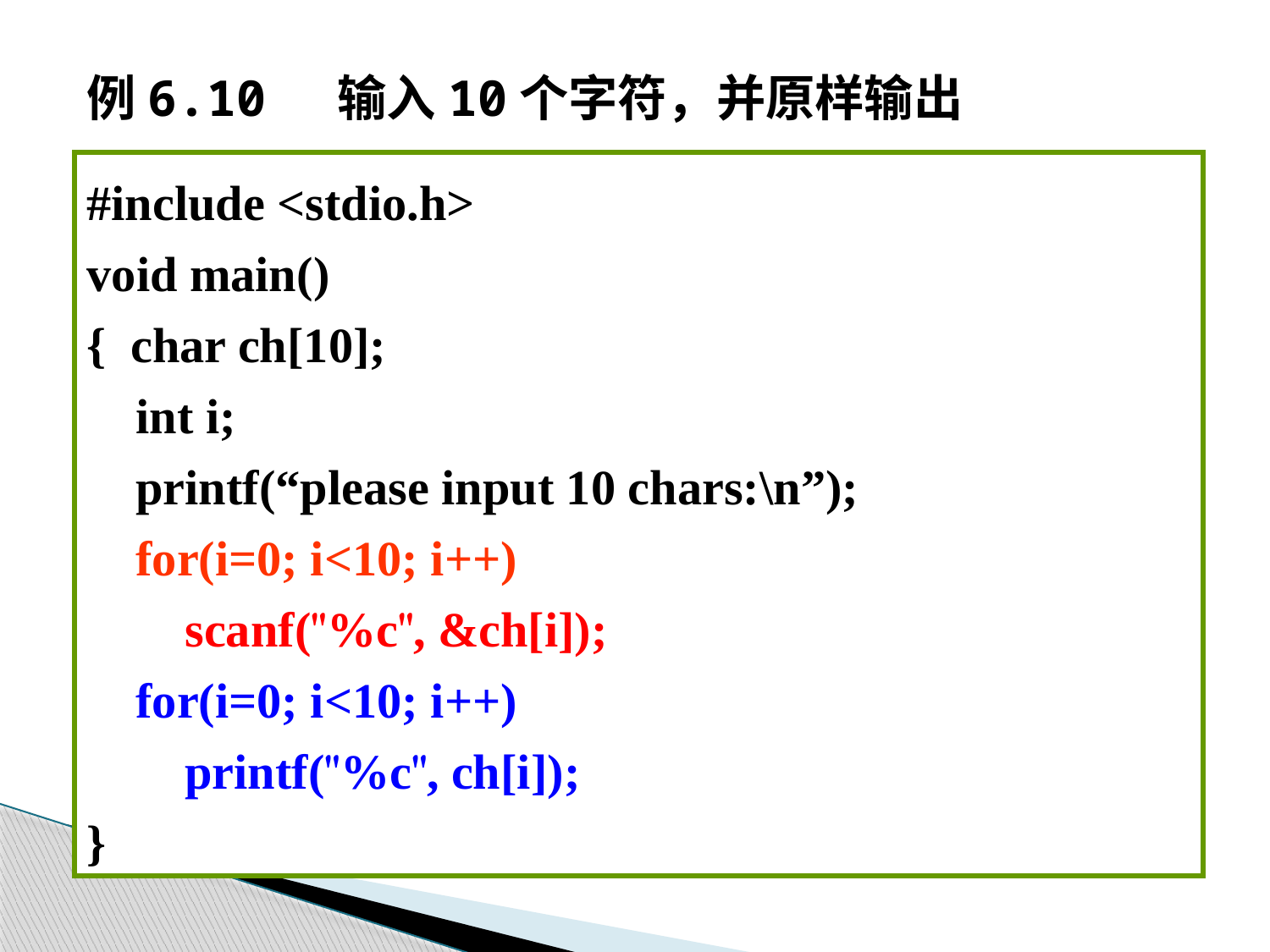

例6.10  输入10个字符，并原样输出
#include <stdio.h>
void main()
{  char ch[10];
    int i;
    printf(“please input 10 chars:\n”);
    for(i=0; i<10; i++)
        scanf("%c", &ch[i]);
    for(i=0; i<10; i++)
        printf("%c", ch[i]);
}